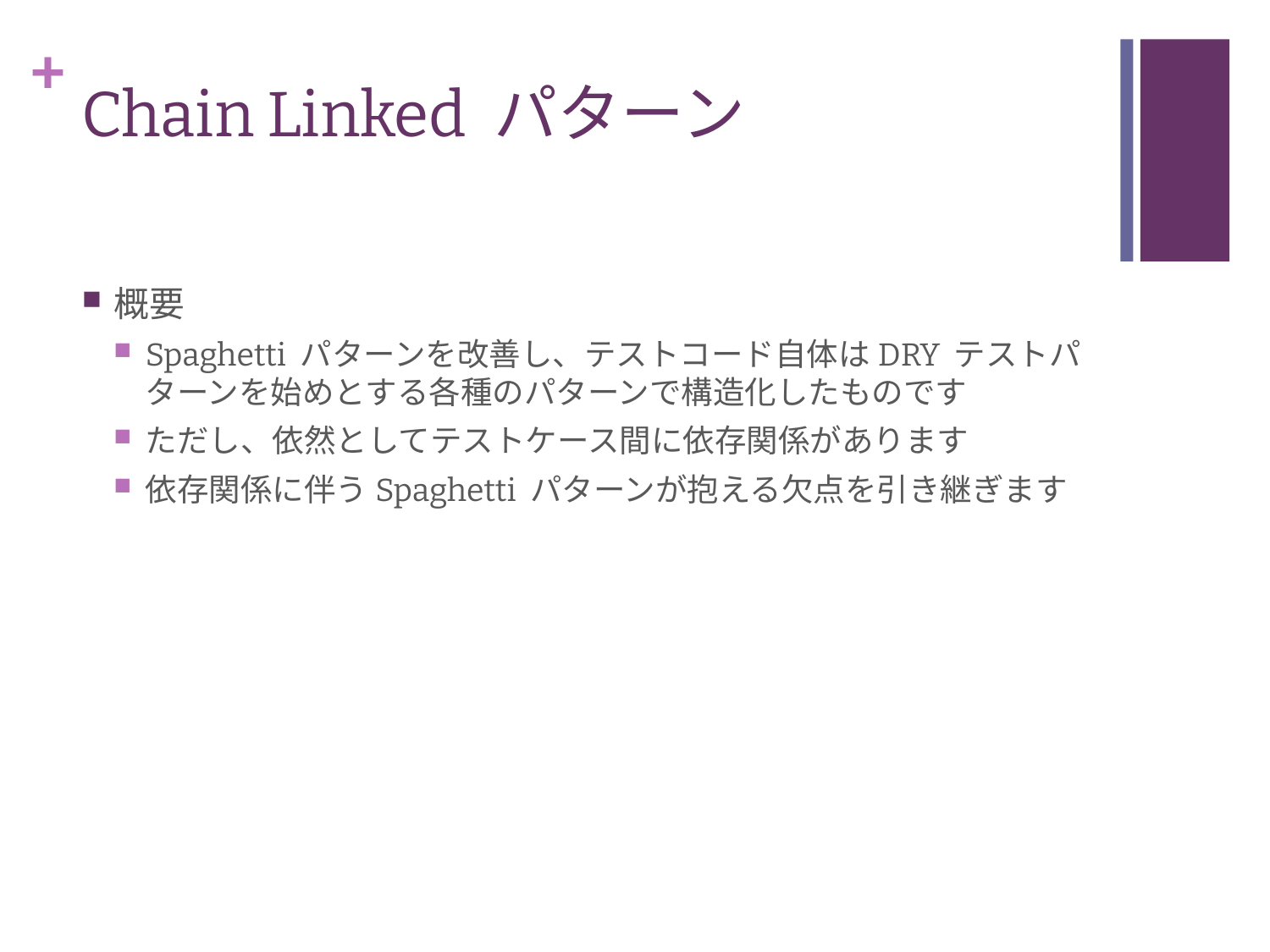

# Chain Linked パターン
概要
Spaghetti パターンを改善し、テストコード自体はDRY テストパターンを始めとする各種のパターンで構造化したものです
ただし、依然としてテストケース間に依存関係があります
依存関係に伴うSpaghetti パターンが抱える欠点を引き継ぎます